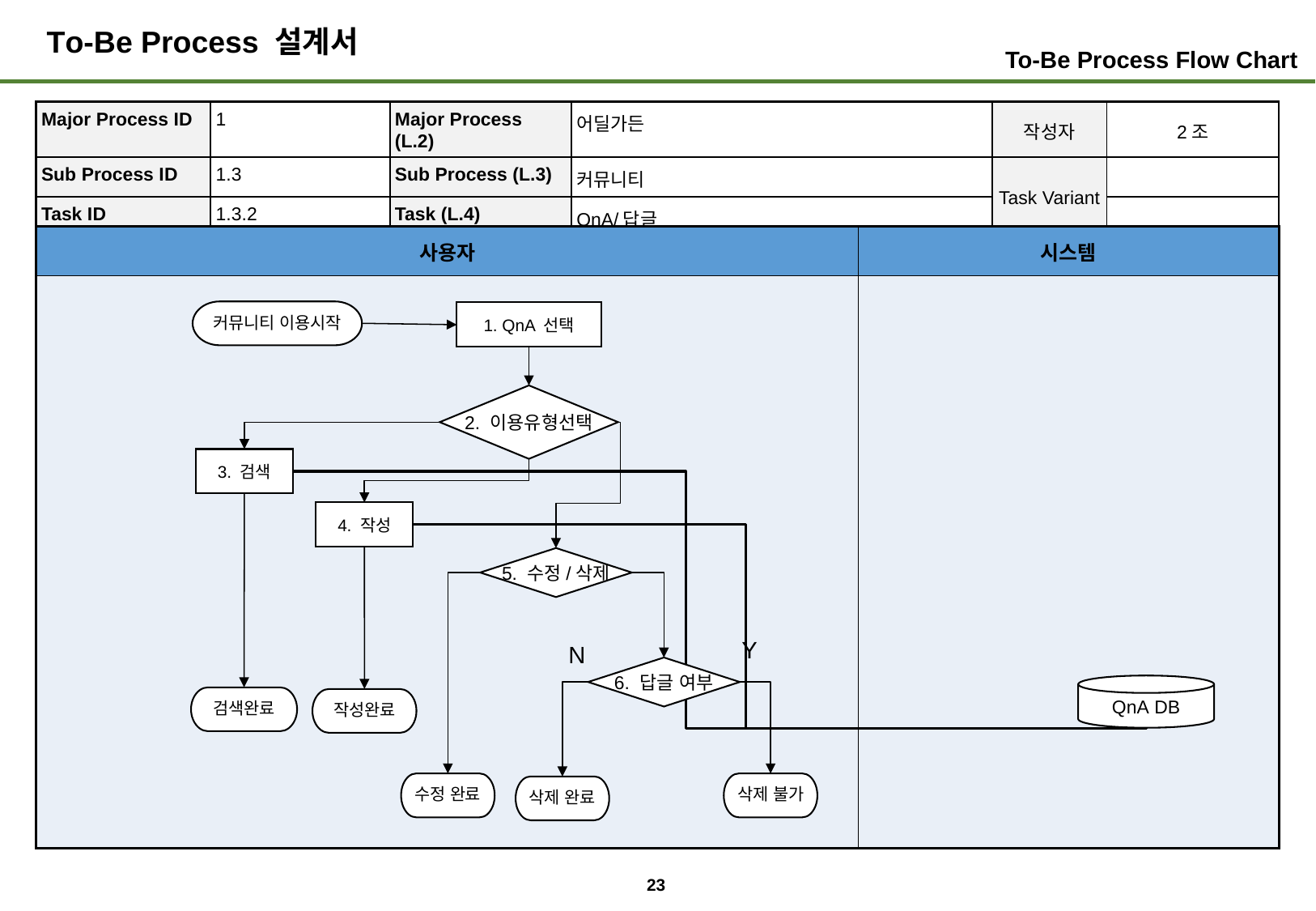

# To-Be Process 설계서
To-Be Process Flow Chart
| Major Process ID | 1 | Major Process (L.2) | 어딜가든 | 작성자 | 2조 |
| --- | --- | --- | --- | --- | --- |
| Sub Process ID | 1.3 | Sub Process (L.3) | 커뮤니티 | Task Variant |  |
| Task ID | 1.3.2 | Task (L.4) | QnA/답글 |  |  |
| 사용자 | 시스템 |
| --- | --- |
|  |  |
커뮤니티 이용시작
1. QnA 선택
2. 이용유형선택
3. 검색
4. 작성
5. 수정/삭제
Y
N
6. 답글 여부
QnA DB
검색완료
작성완료
수정 완료
삭제 불가
삭제 완료